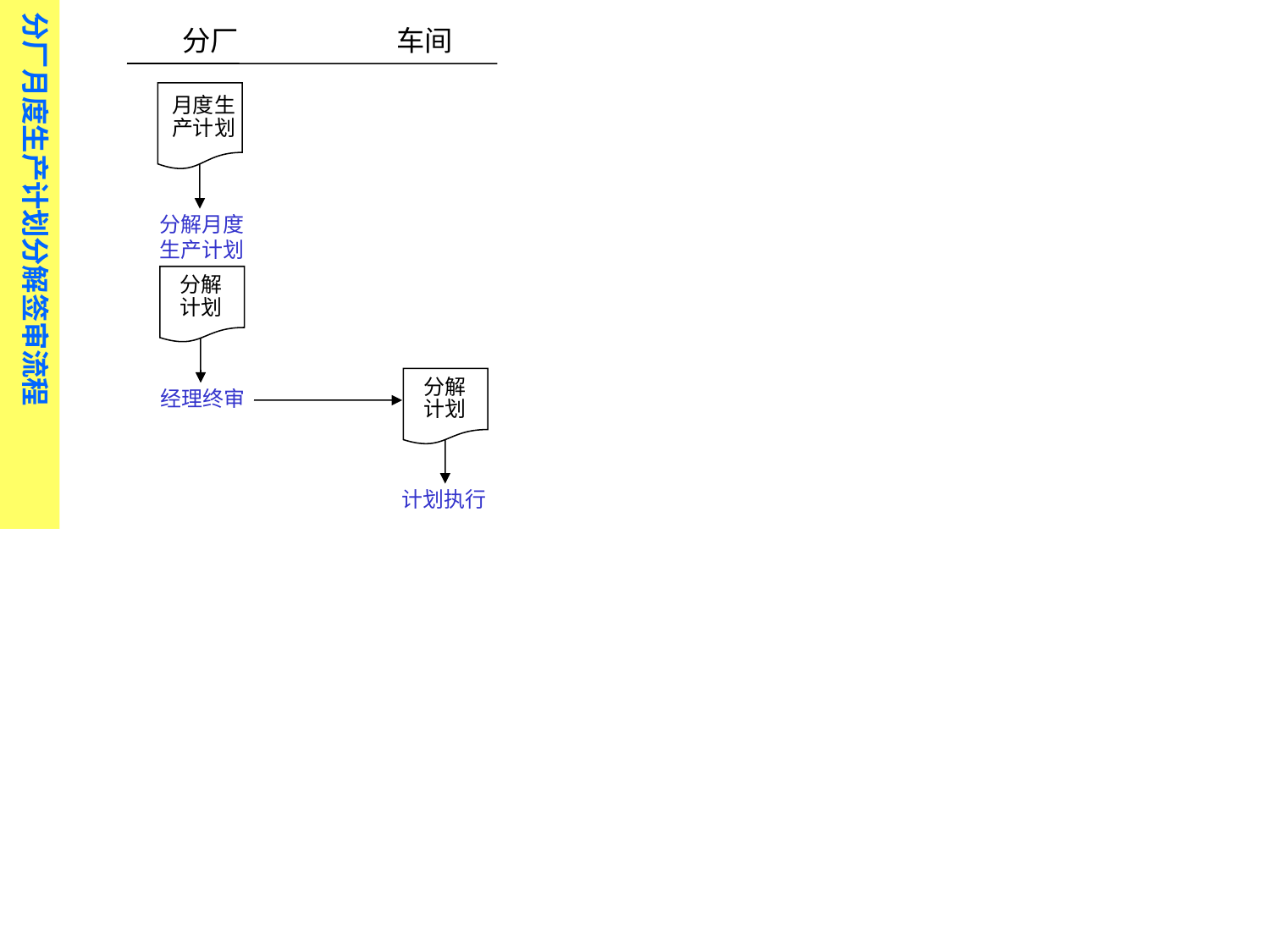

分厂月度生产计划分解签审流程
 分厂                         车间

月度生产计划

分解月度生产计划

分解计划

分解计划
经理终审

计划执行
77